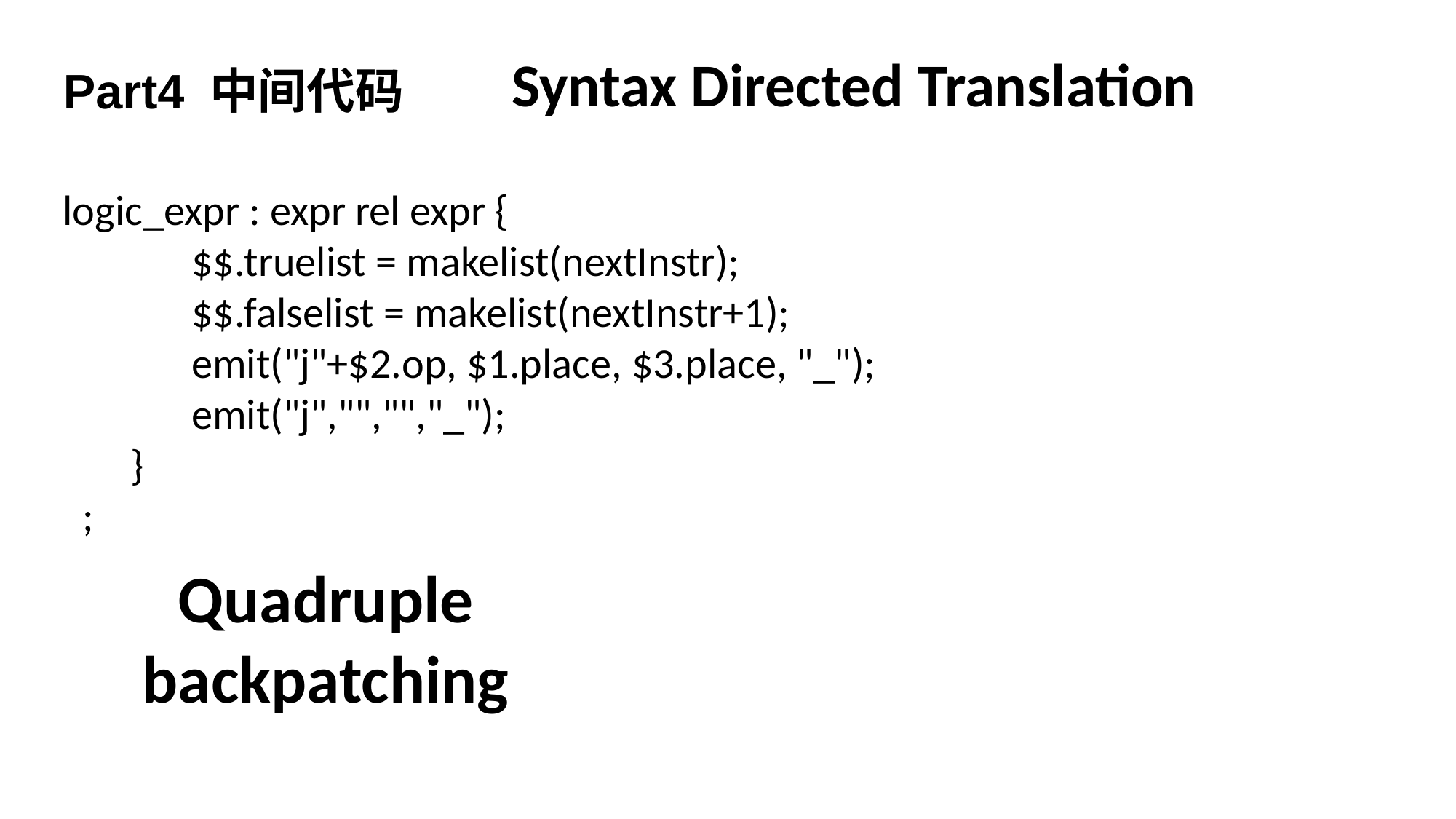

Syntax Directed Translation
Part4 中间代码
logic_expr : expr rel expr {
	  $$.truelist = makelist(nextInstr);
	  $$.falselist = makelist(nextInstr+1);
	  emit("j"+$2.op, $1.place, $3.place, "_");
	  emit("j","","","_");
       }
  ;
Quadruple
backpatching